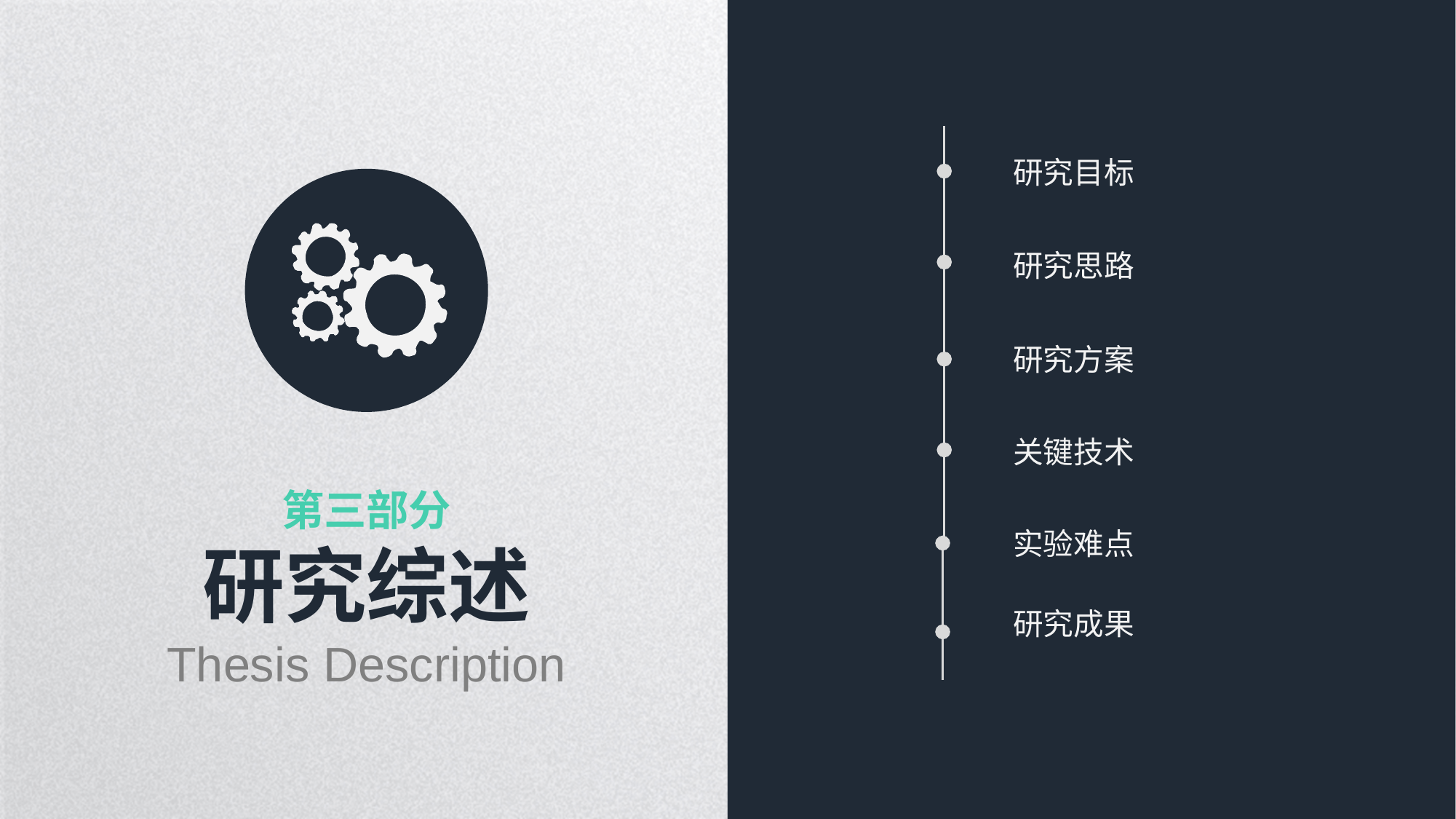

研究目标

研究思路
研究方案
关键技术
第三部分
实验难点
研究综述
Thesis Description
研究成果
延时符